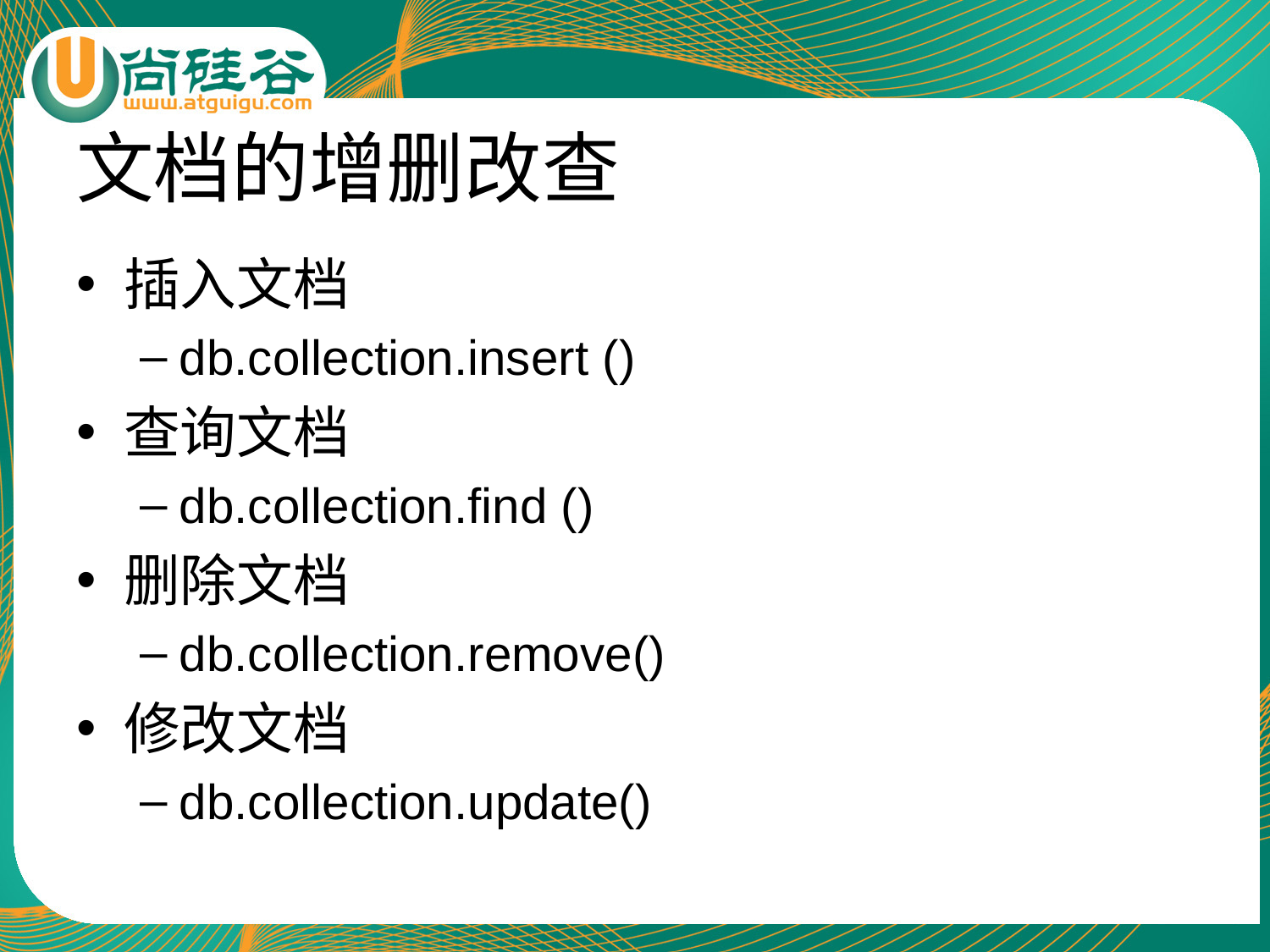

# 文档的增删改查
插入文档
db.collection.insert ()
查询文档
db.collection.find ()
删除文档
db.collection.remove()
修改文档
db.collection.update()